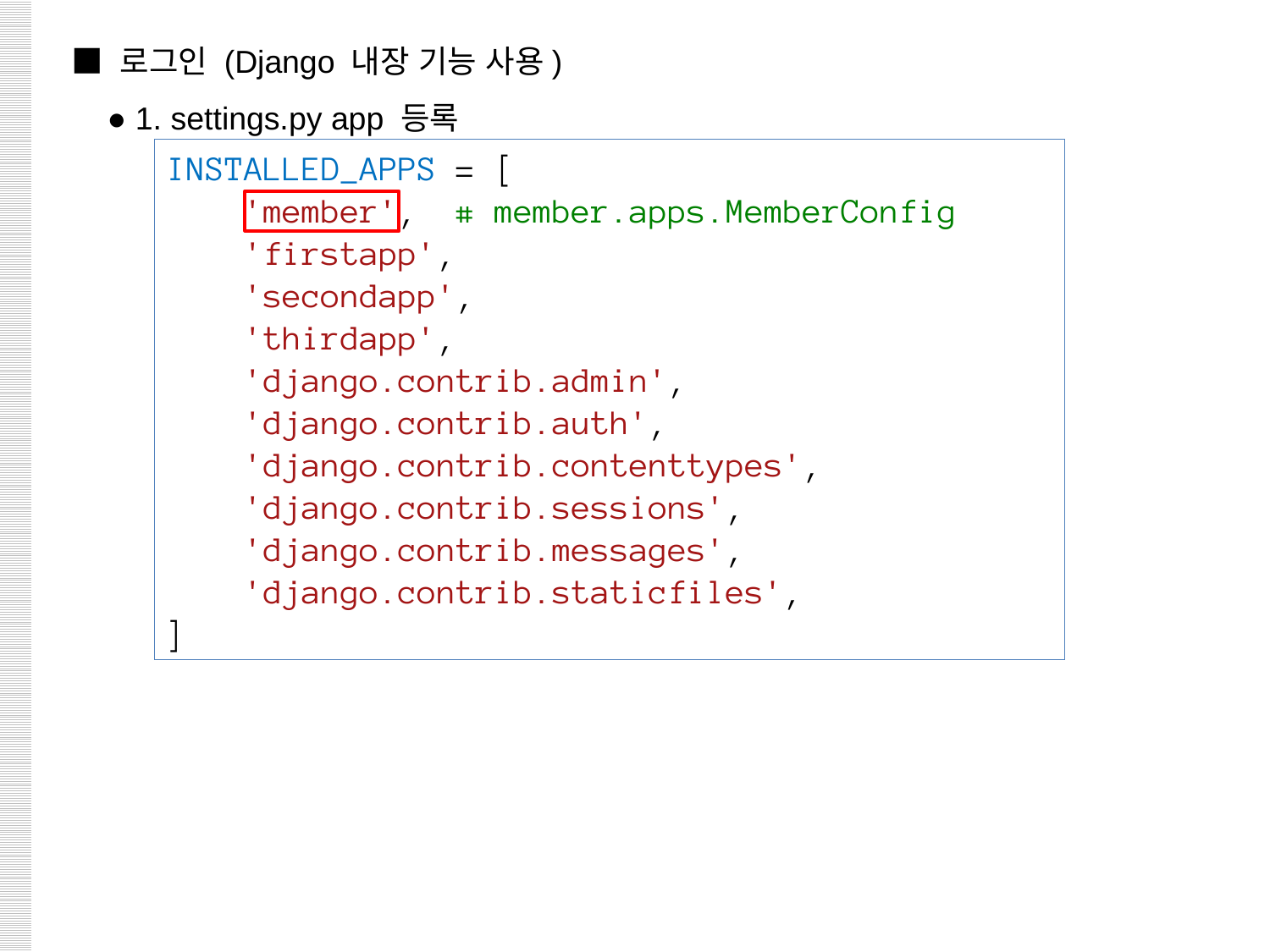

■ 로그인 (Django 내장 기능 사용)
    ● 1. settings.py app 등록
INSTALLED_APPS = [
    'member',  # member.apps.MemberConfig
    'firstapp',
    'secondapp',
    'thirdapp',
    'django.contrib.admin',
    'django.contrib.auth',
    'django.contrib.contenttypes',
    'django.contrib.sessions',
    'django.contrib.messages',
    'django.contrib.staticfiles',
]